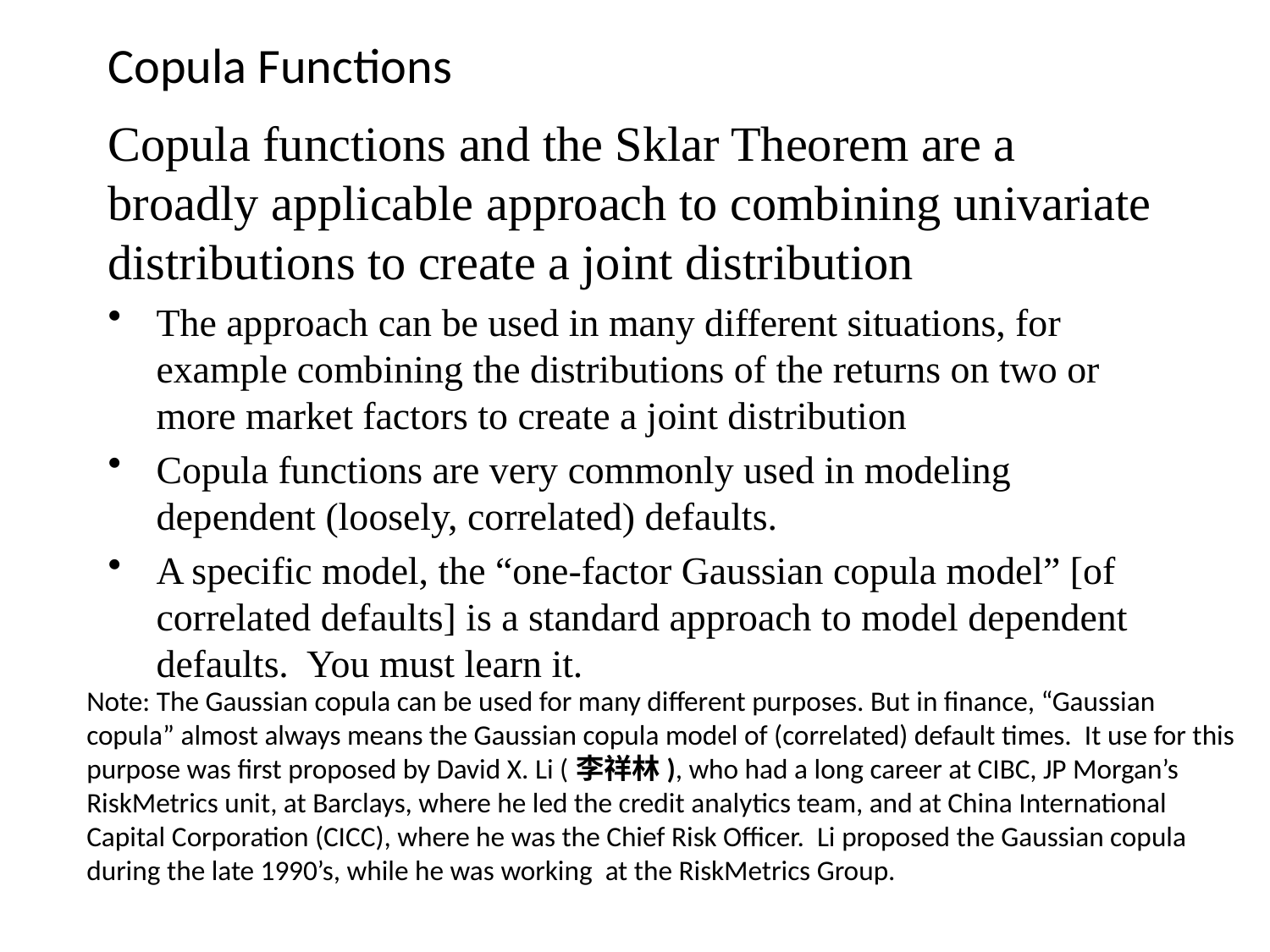

# Copula Functions
Copula functions and the Sklar Theorem are a broadly applicable approach to combining univariate distributions to create a joint distribution
The approach can be used in many different situations, for example combining the distributions of the returns on two or more market factors to create a joint distribution
Copula functions are very commonly used in modeling dependent (loosely, correlated) defaults.
A specific model, the “one-factor Gaussian copula model” [of correlated defaults] is a standard approach to model dependent defaults.  You must learn it.
Note: The Gaussian copula can be used for many different purposes. But in finance, “Gaussian copula” almost always means the Gaussian copula model of (correlated) default times.  It use for this purpose was first proposed by David X. Li (李祥林), who had a long career at CIBC, JP Morgan’s RiskMetrics unit, at Barclays, where he led the credit analytics team, and at China International Capital Corporation (CICC), where he was the Chief Risk Officer.  Li proposed the Gaussian copula during the late 1990’s, while he was working  at the RiskMetrics Group.